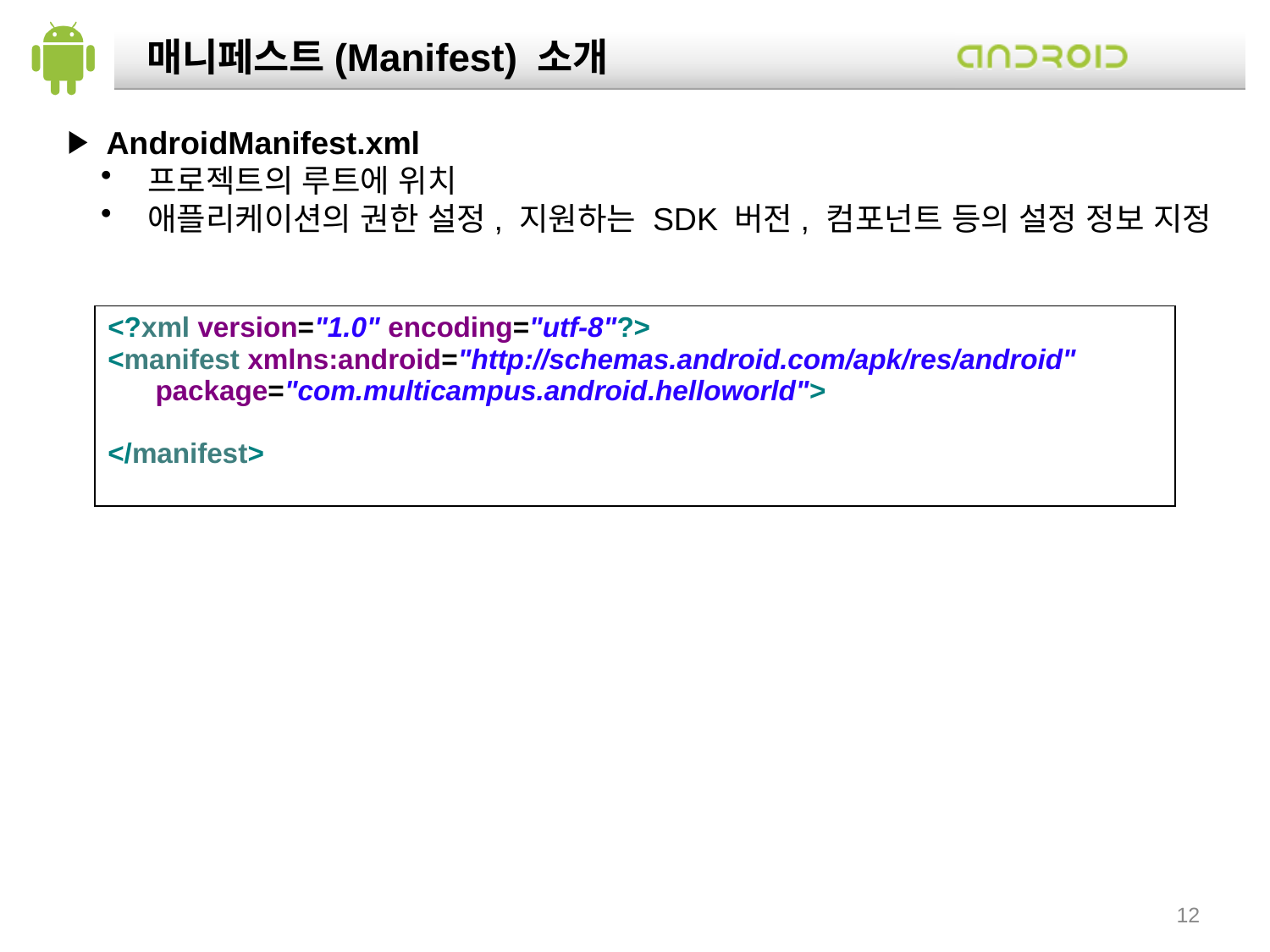

매니페스트(Manifest) 소개
 AndroidManifest.xml
 프로젝트의 루트에 위치
 애플리케이션의 권한 설정, 지원하는 SDK 버전, 컴포넌트 등의 설정 정보 지정

| <?xml version="1.0" encoding="utf-8"?> <manifest xmlns:android="http://schemas.android.com/apk/res/android" package="com.multicampus.android.helloworld"> </manifest> |
| --- |
12